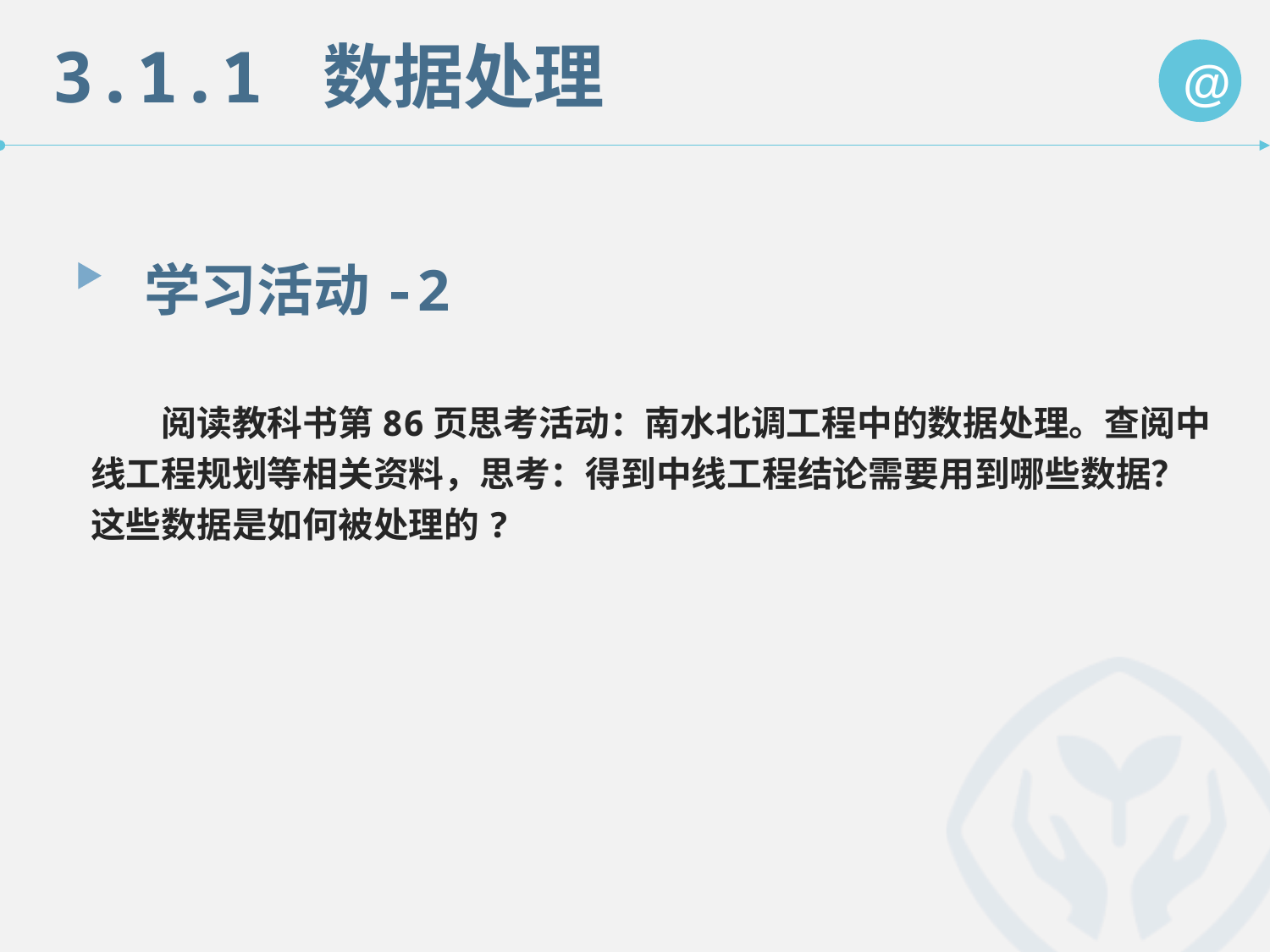

3.1.1 数据处理
@
学习活动-2

　　阅读教科书第86页思考活动：南水北调工程中的数据处理。查阅中线工程规划等相关资料，思考：得到中线工程结论需要用到哪些数据？这些数据是如何被处理的?